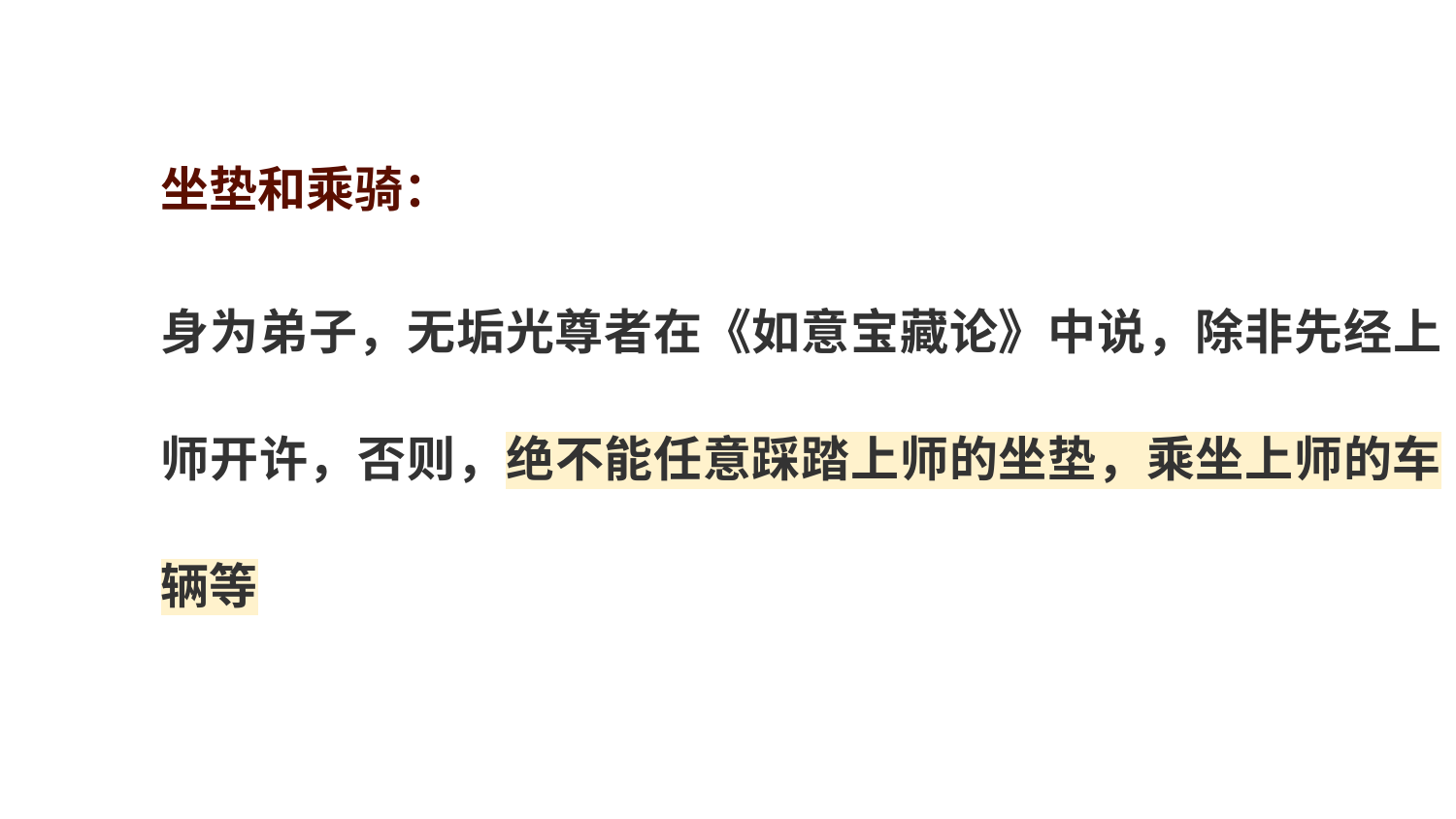

坐垫和乘骑：
身为弟子，无垢光尊者在《如意宝藏论》中说，除非先经上师开许，否则，绝不能任意踩踏上师的坐垫，乘坐上师的车辆等